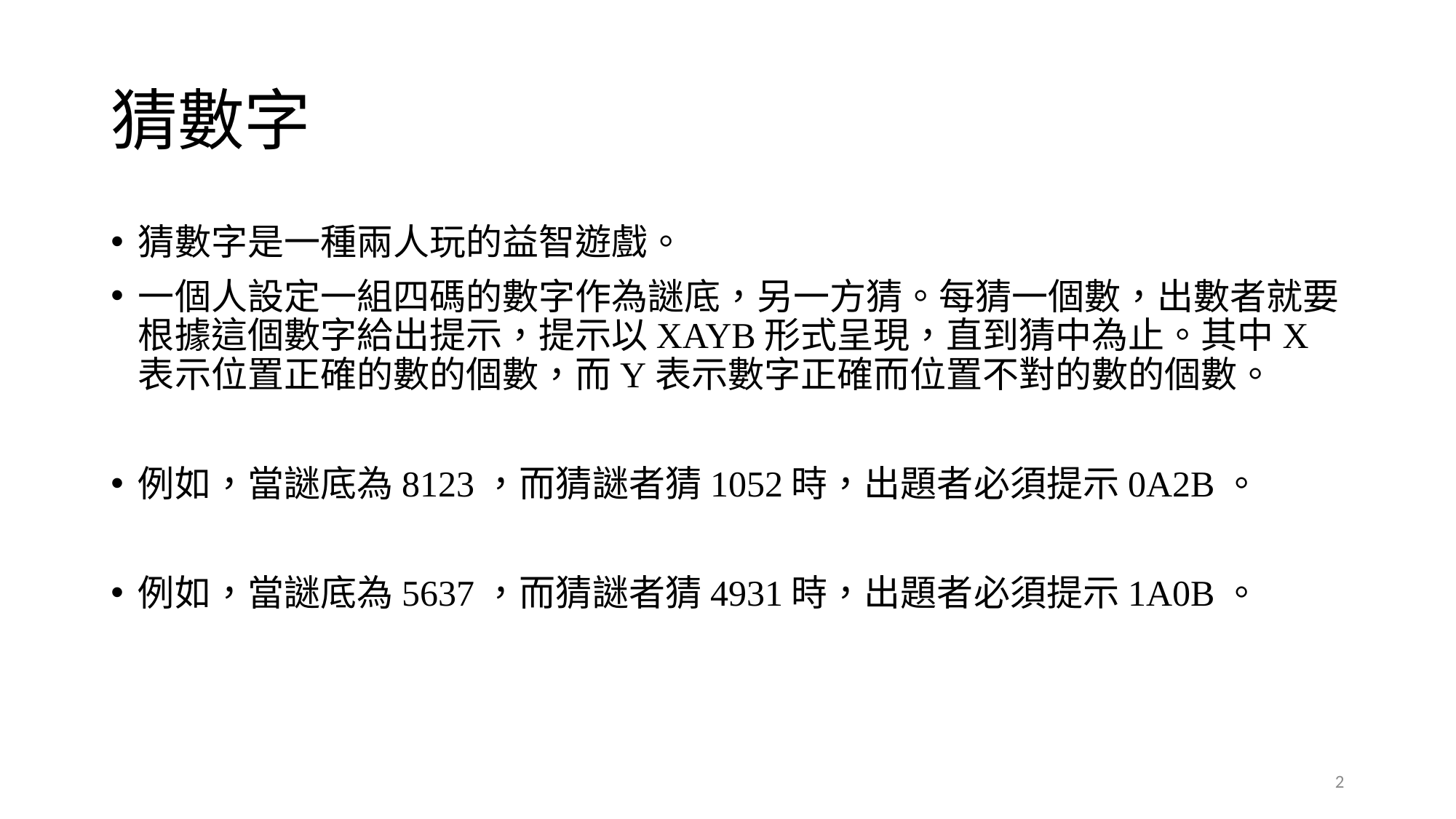

# 猜數字
猜數字是一種兩人玩的益智遊戲。
一個人設定一組四碼的數字作為謎底，另一方猜。每猜一個數，出數者就要根據這個數字給出提示，提示以XAYB形式呈現，直到猜中為止。其中X表示位置正確的數的個數，而Y表示數字正確而位置不對的數的個數。

例如，當謎底為8123，而猜謎者猜1052時，出題者必須提示0A2B。

例如，當謎底為5637，而猜謎者猜4931時，出題者必須提示1A0B。

2